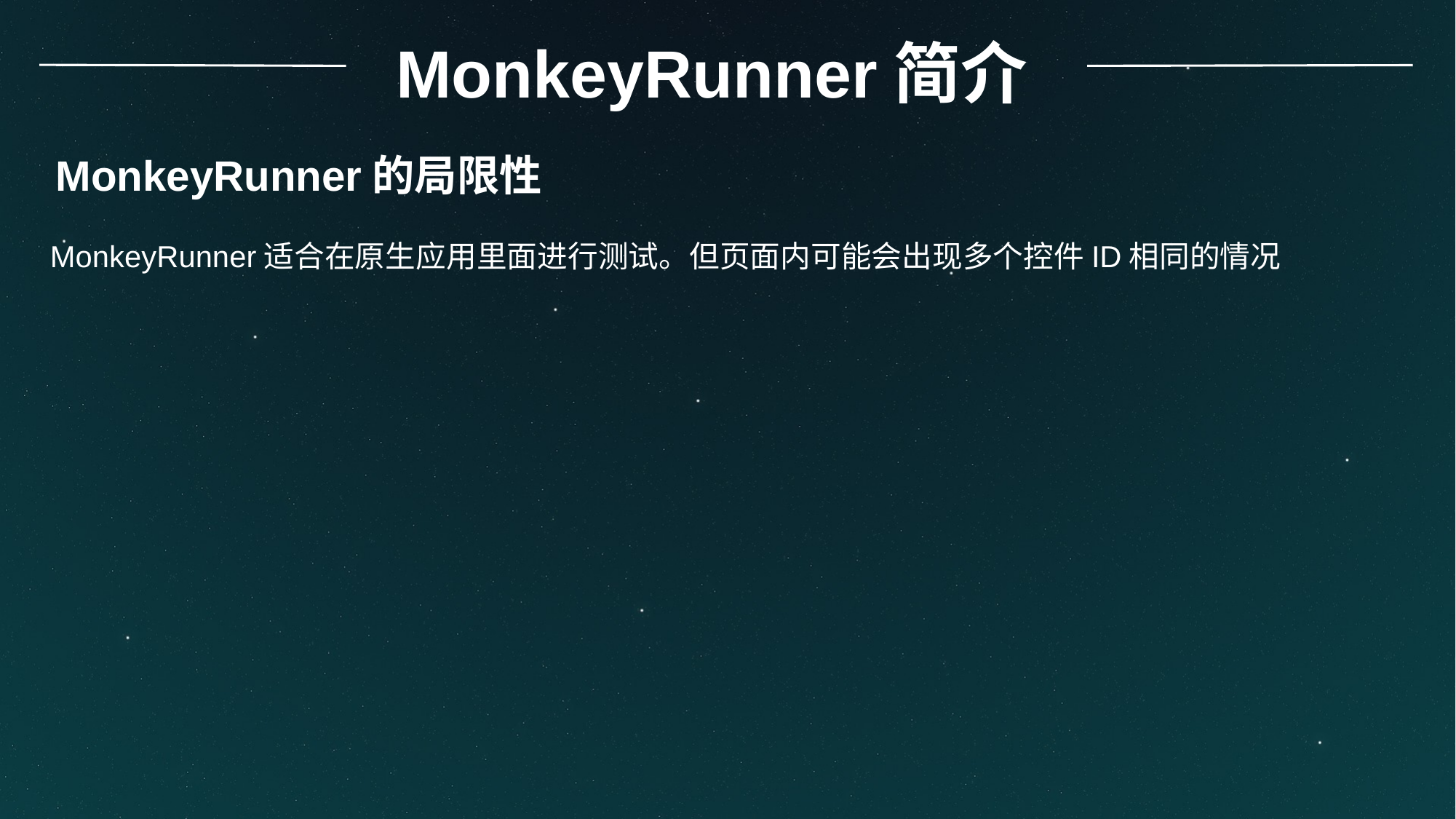

MonkeyRunner简介
MonkeyRunner的局限性
MonkeyRunner适合在原生应用里面进行测试。但页面内可能会出现多个控件ID相同的情况